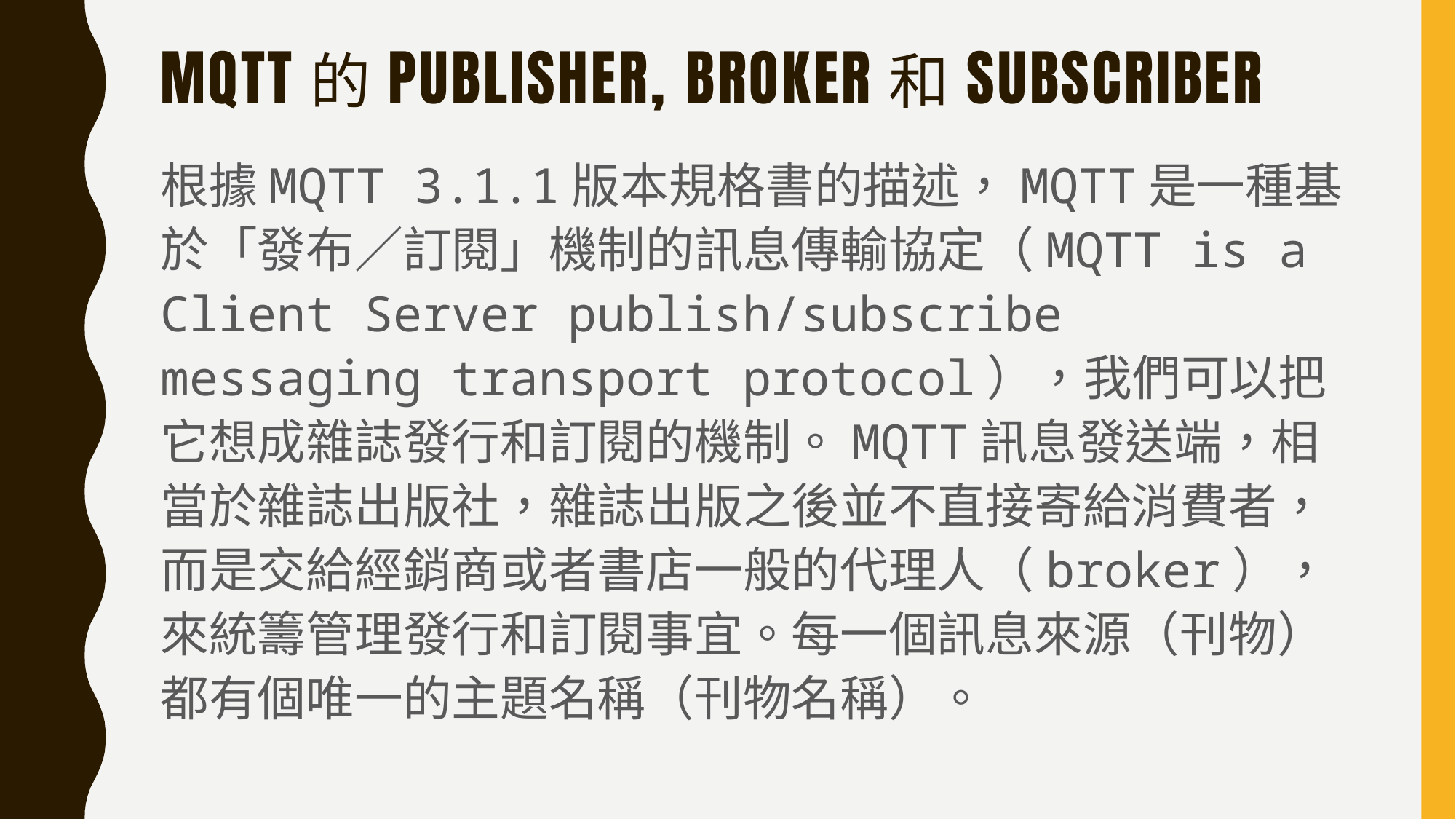

# MQTT的Publisher, Broker和Subscriber
根據MQTT 3.1.1版本規格書的描述，MQTT是一種基於「發布∕訂閱」機制的訊息傳輸協定（MQTT is a Client Server publish/subscribe messaging transport protocol），我們可以把它想成雜誌發行和訂閱的機制。MQTT訊息發送端，相當於雜誌出版社，雜誌出版之後並不直接寄給消費者，而是交給經銷商或者書店一般的代理人（broker），來統籌管理發行和訂閱事宜。每一個訊息來源（刊物）都有個唯一的主題名稱（刊物名稱）。